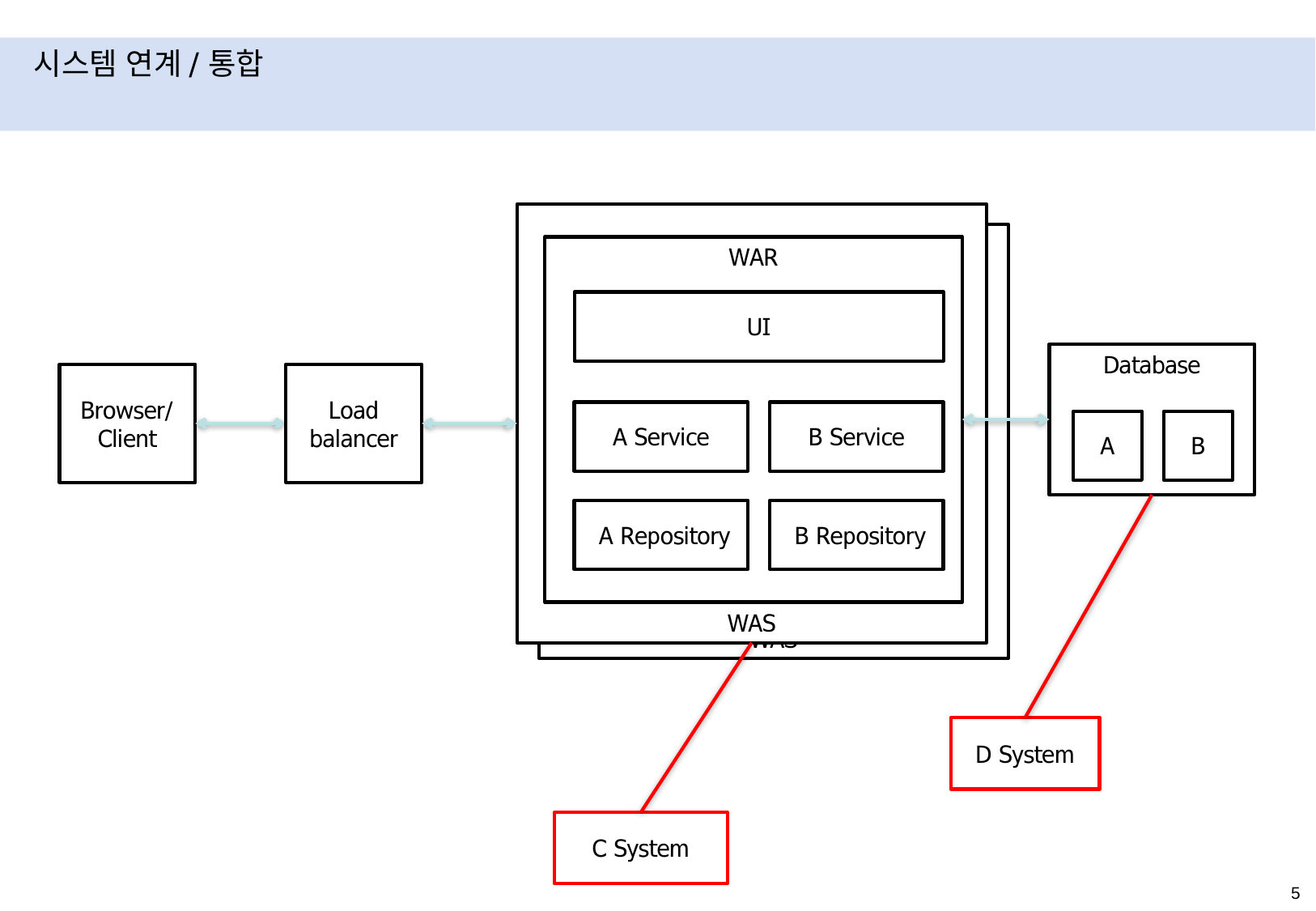

# 시스템 연계/통합
WAS
WAS
WAR
UI
Database
Browser/
Client
Load
balancer
A Service
B Service
A
B
 A Repository
 B Repository
D System
C System